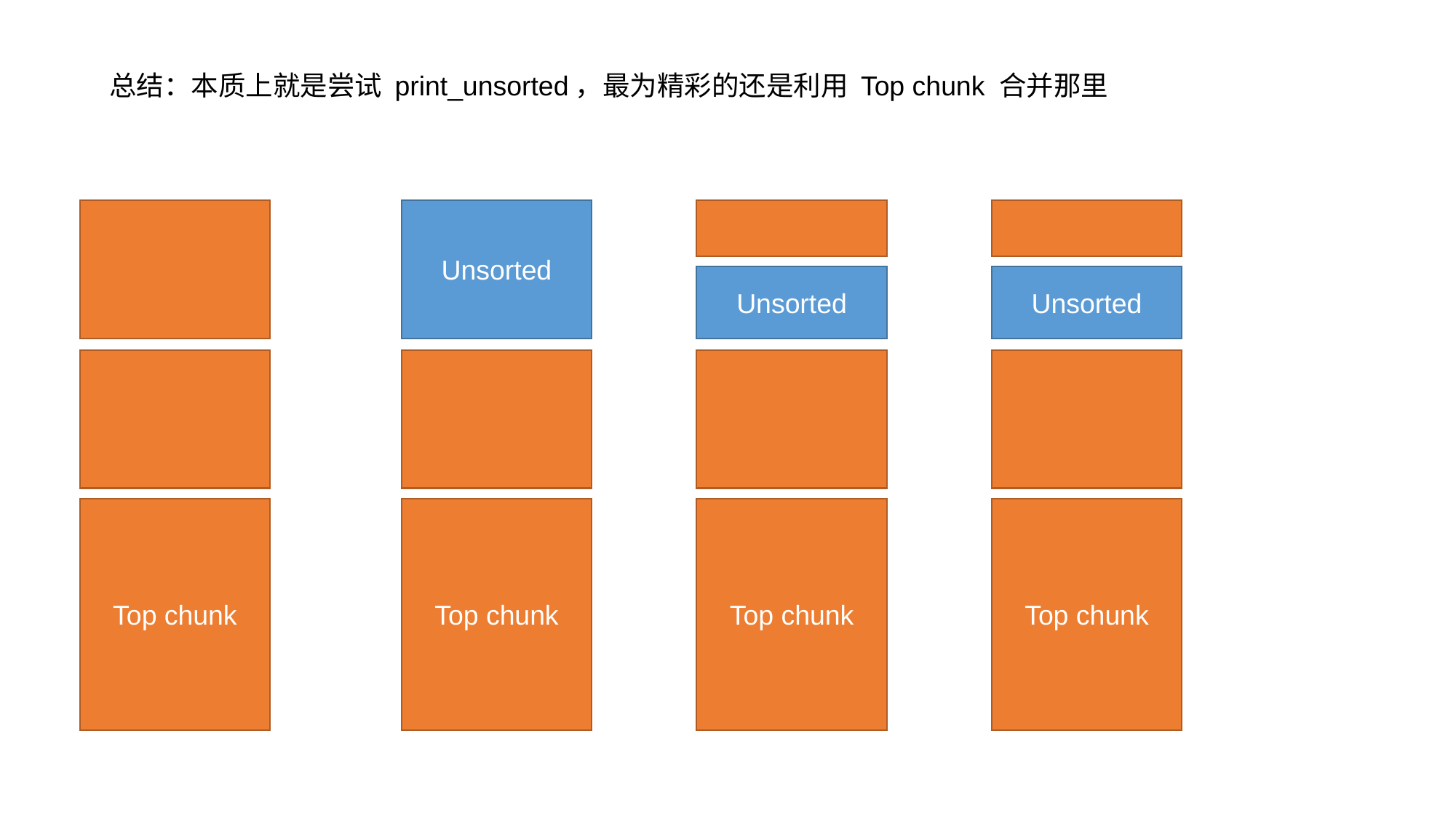

总结：本质上就是尝试 print_unsorted，最为精彩的还是利用 Top chunk 合并那里

Unsorted

Unsorted
Unsorted

Top chunk
Top chunk
Top chunk
Top chunk